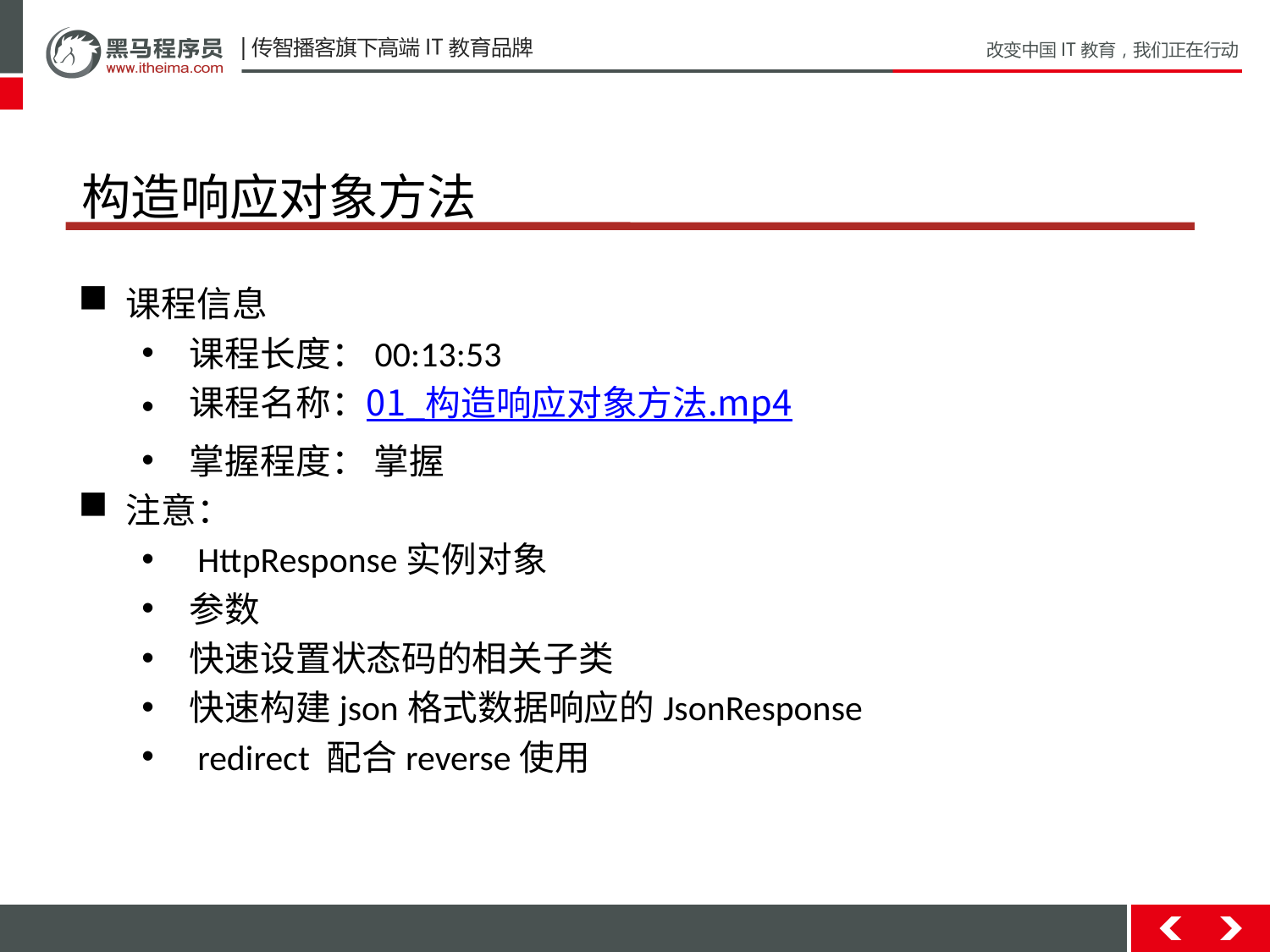

# 构造响应对象方法

课程信息
课程长度：00:13:53
课程名称：01_构造响应对象方法.mp4
掌握程度： 掌握
注意：
 HttpResponse实例对象
参数
快速设置状态码的相关子类
快速构建json格式数据响应的JsonResponse
 redirect 配合reverse使用